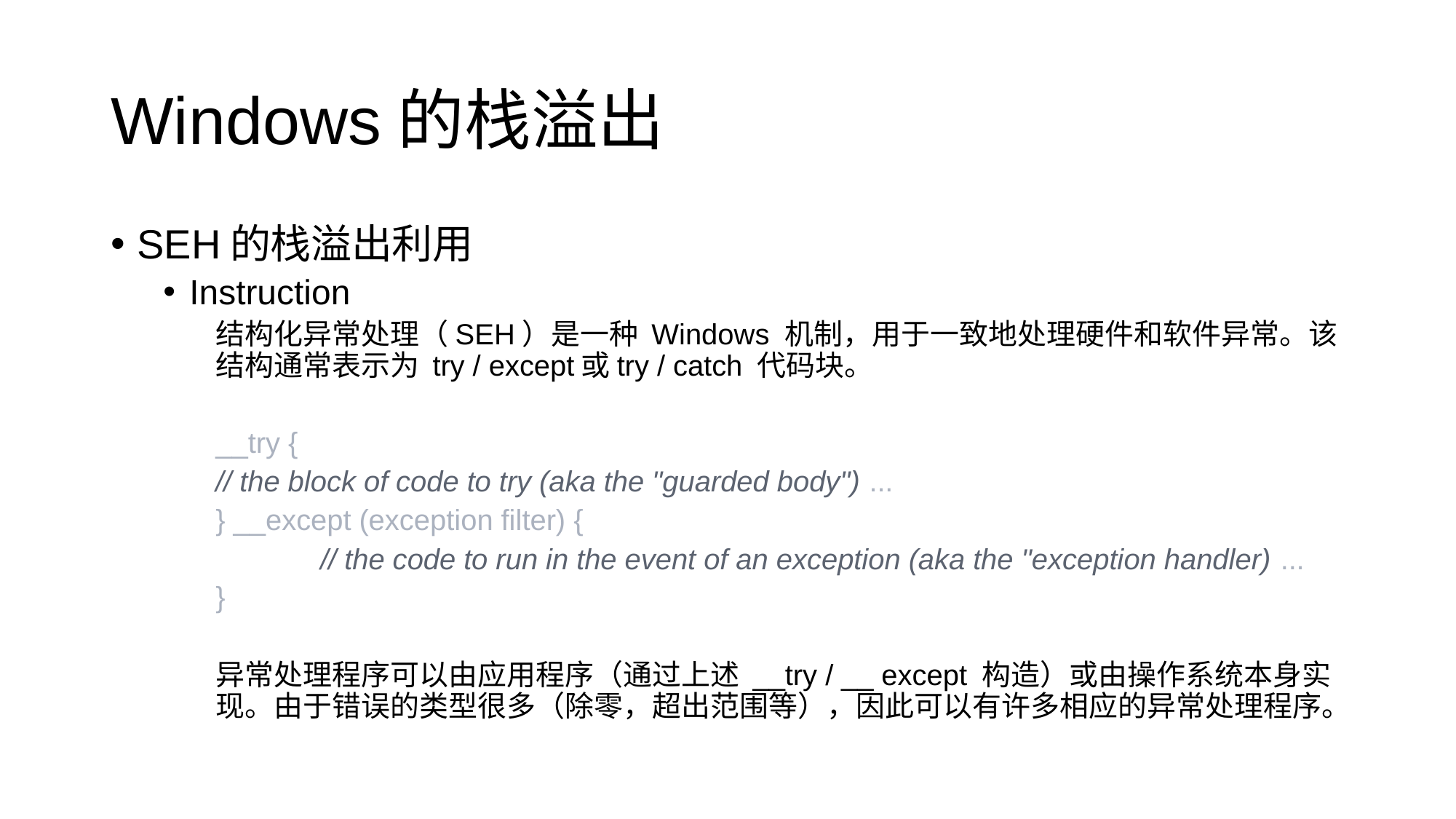

# Windows的栈溢出
SEH的栈溢出利用
Instruction
结构化异常处理（SEH）是一种 Windows 机制，用于一致地处理硬件和软件异常。该结构通常表示为 try / except或try / catch 代码块。

__try {
	// the block of code to try (aka the "guarded body") ...
} __except (exception filter) {
 	// the code to run in the event of an exception (aka the "exception handler) ...
}

异常处理程序可以由应用程序（通过上述 __try / __ except 构造）或由操作系统本身实现。由于错误的类型很多（除零，超出范围等），因此可以有许多相应的异常处理程序。